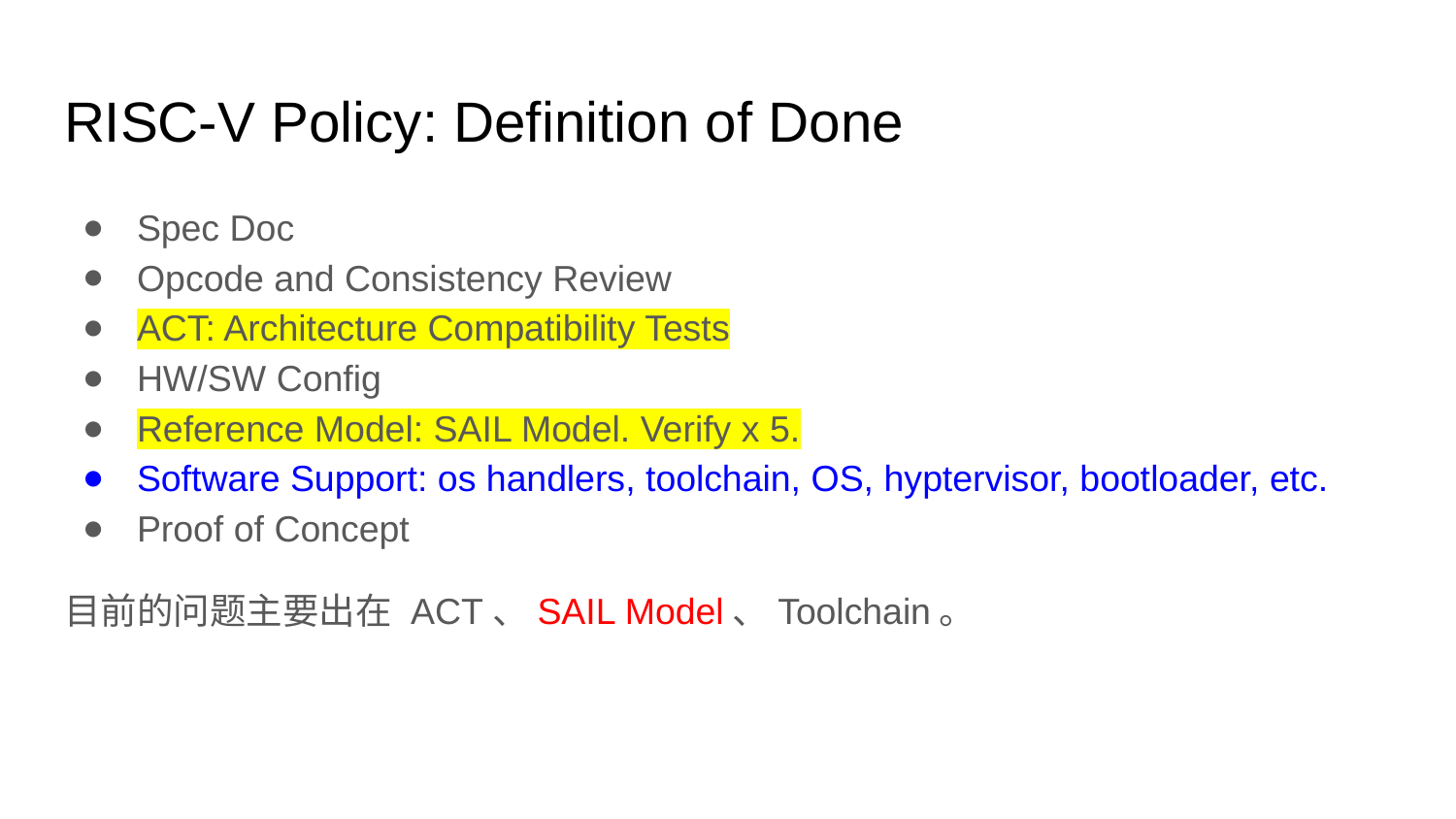

# RISC-V Policy: Definition of Done
Spec Doc
Opcode and Consistency Review
ACT: Architecture Compatibility Tests
HW/SW Config
Reference Model: SAIL Model. Verify x 5.
Software Support: os handlers, toolchain, OS, hyptervisor, bootloader, etc.
Proof of Concept
目前的问题主要出在 ACT、SAIL Model、Toolchain。